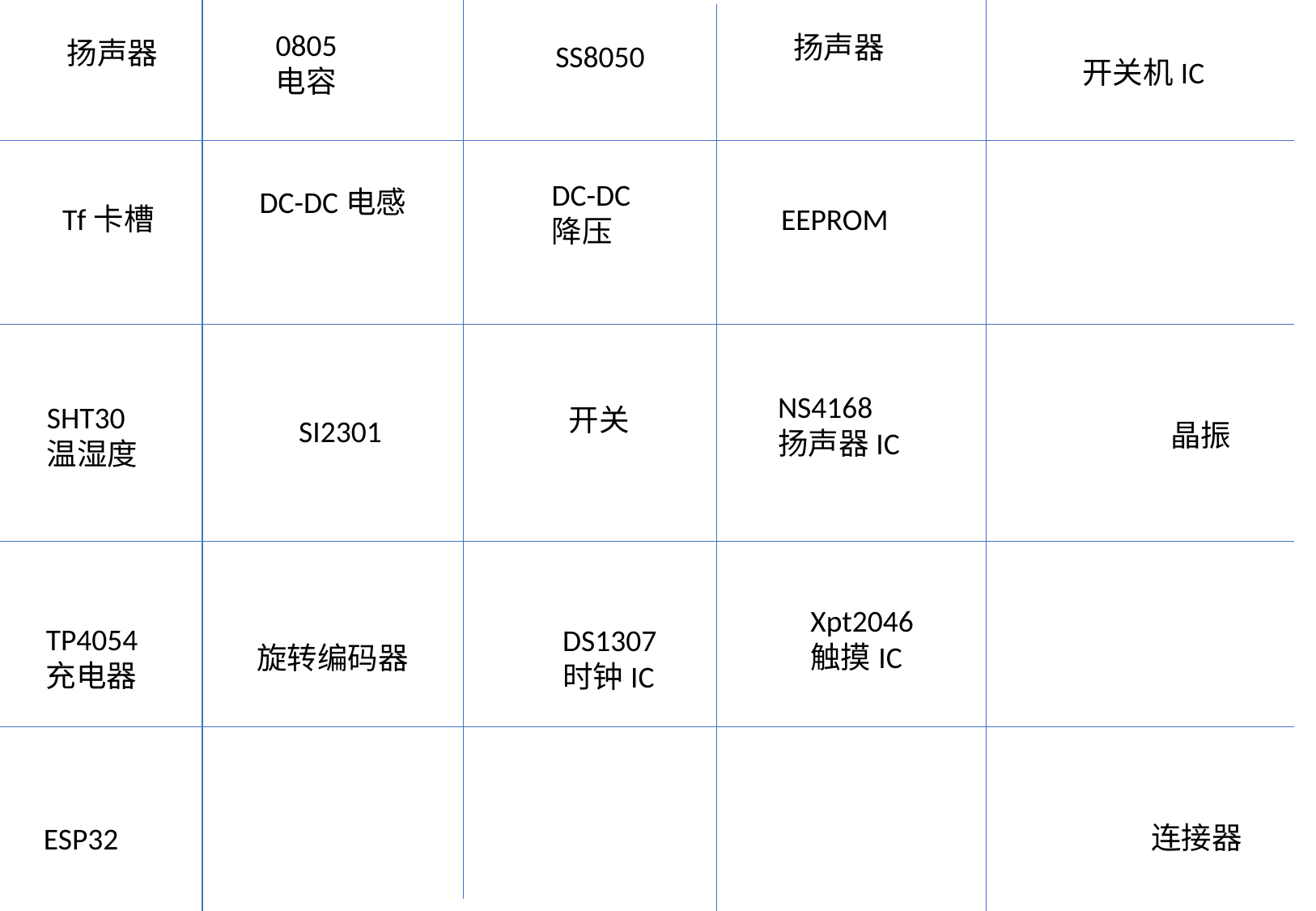

0805
电容
扬声器
扬声器
SS8050
开关机IC
DC-DC
降压
DC-DC电感
Tf卡槽
EEPROM
NS4168
扬声器IC
SHT30
温湿度
开关
SI2301
晶振
Xpt2046
触摸IC
TP4054
充电器
DS1307
时钟IC
旋转编码器
连接器
ESP32